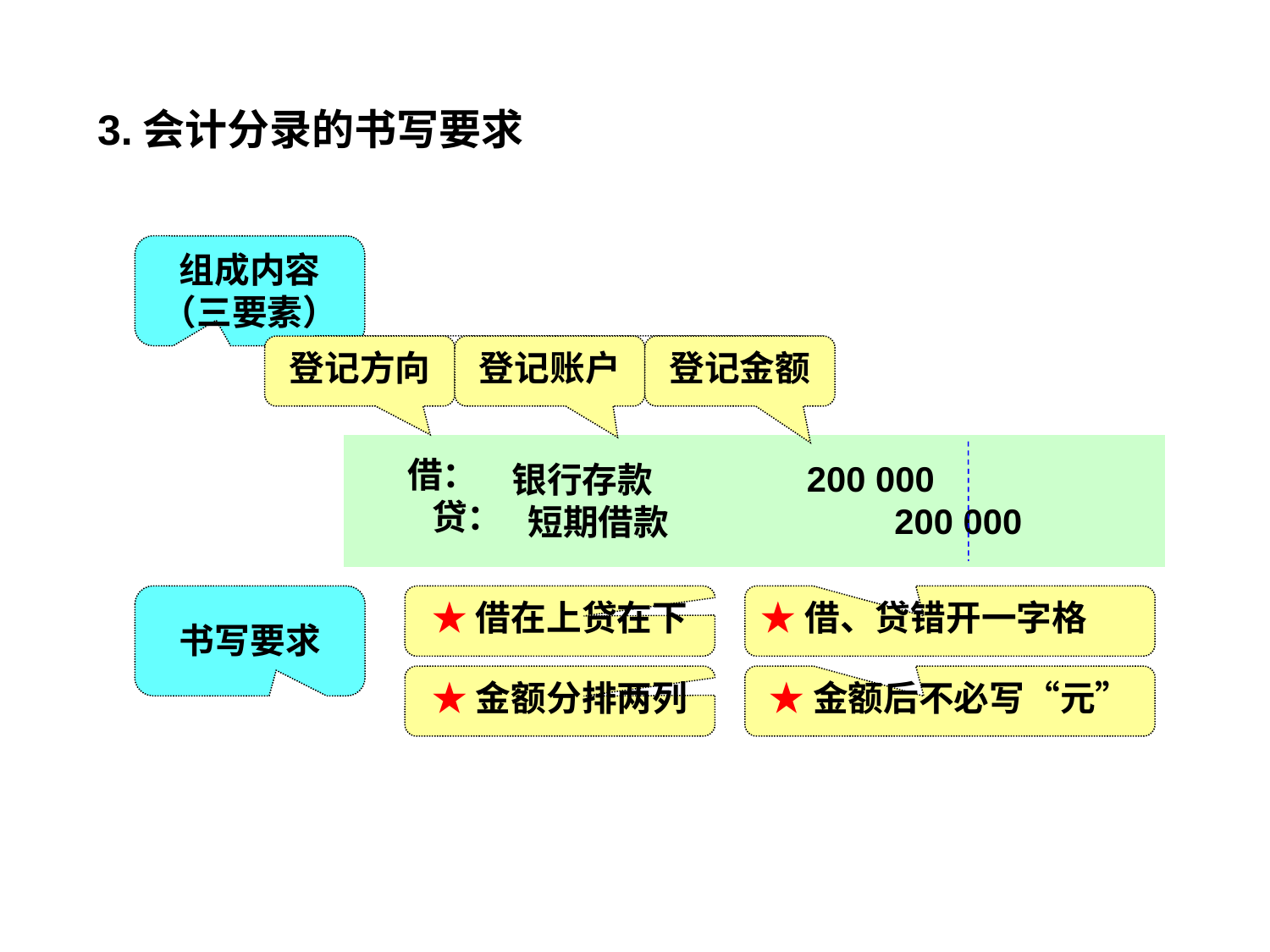

3.会计分录的书写要求
组成内容
（三要素）

登记方向
登记账户
登记金额

借：
  贷：
  200 000
           200 000
  银行存款
    短期借款
书写要求
★借在上贷在下
★借、贷错开一字格
★金额分排两列
★金额后不必写“元”

39